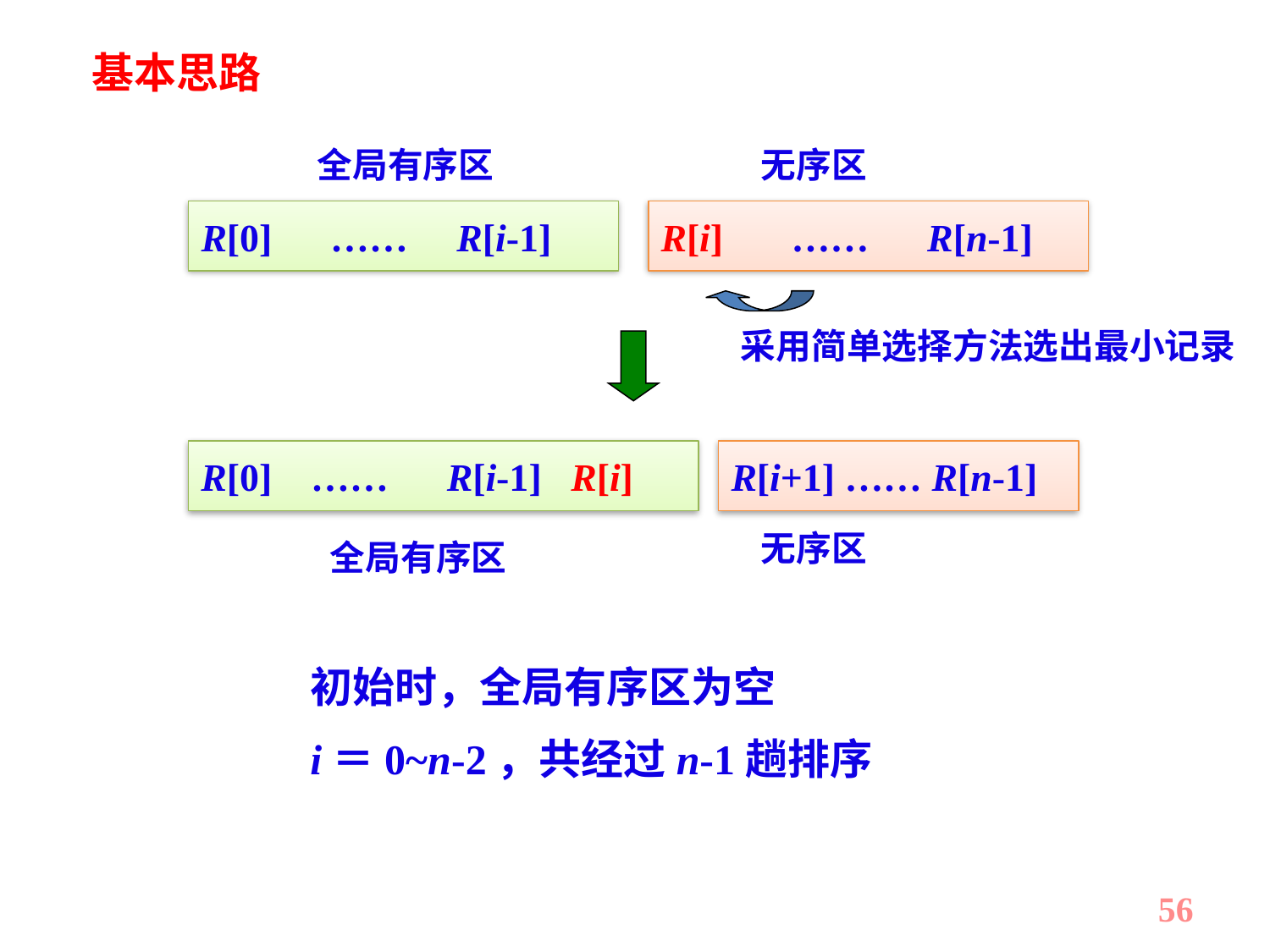

基本思路
全局有序区
无序区
R[0]      ……     R[i-1]
R[i]       ……      R[n-1]

采用简单选择方法选出最小记录

R[0]    ……      R[i-1]   R[i]
R[i+1] …… R[n-1]
无序区
全局有序区
初始时，全局有序区为空
i＝0~n-2，共经过n-1趟排序
56